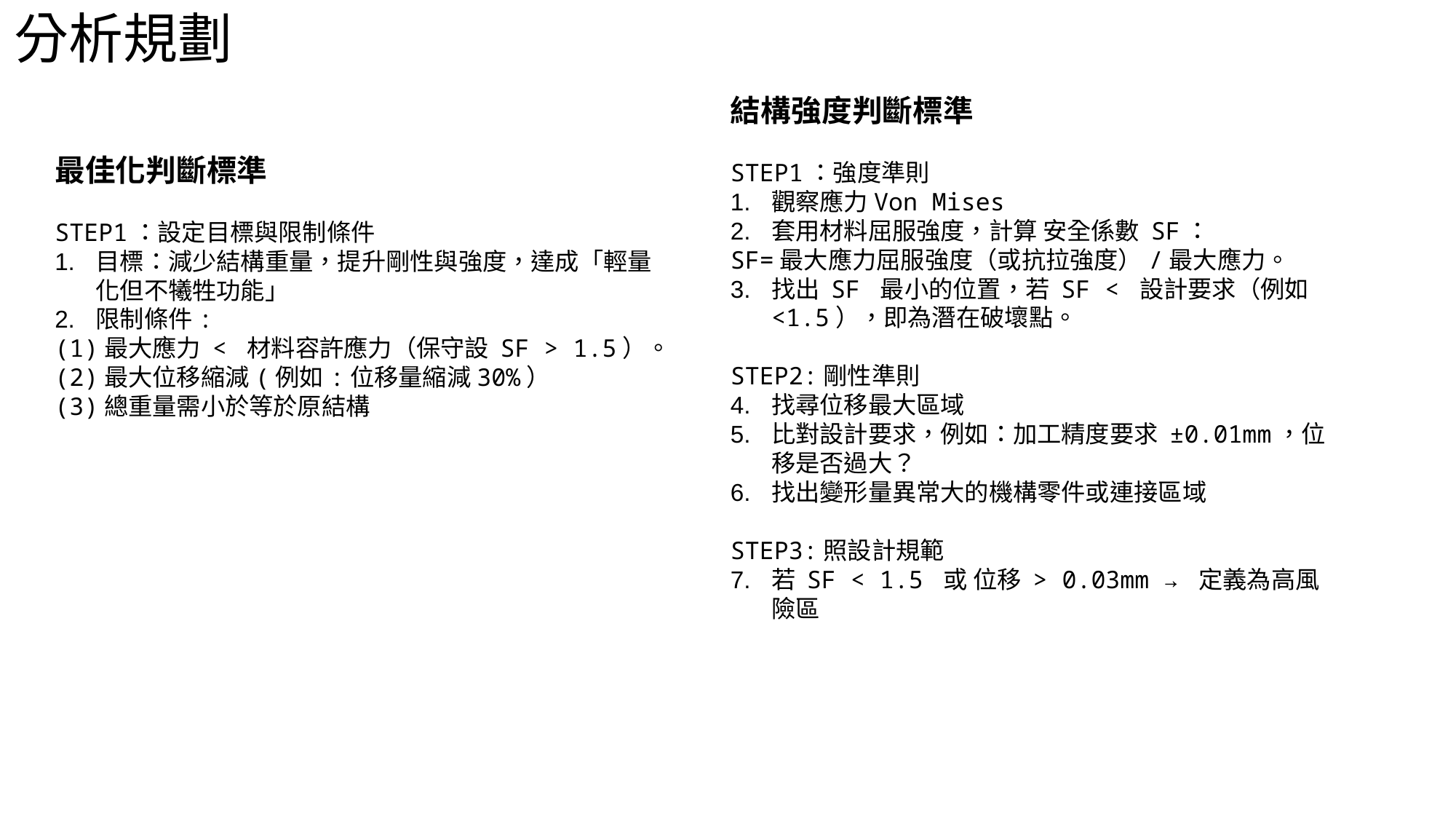

分析規劃
結構強度判斷標準

STEP1：強度準則
觀察應力Von Mises
套用材料屈服強度，計算 安全係數 SF：
SF=最大應力屈服強度（或抗拉強度）​/最大應力。
找出 SF 最小的位置，若 SF < 設計要求（例如 <1.5），即為潛在破壞點。

STEP2:剛性準則
找尋位移最大區域
比對設計要求，例如：加工精度要求 ±0.01mm，位移是否過大？
找出變形量異常大的機構零件或連接區域

STEP3:照設計規範
若 SF < 1.5 或 位移 > 0.03mm → 定義為高風險區

最佳化判斷標準

STEP1：設定目標與限制條件
目標：減少結構重量，提升剛性與強度，達成「輕量化但不犧牲功能」
限制條件:
(1)最大應力 < 材料容許應力（保守設 SF > 1.5）。
(2)最大位移縮減(例如:位移量縮減30%）
(3)總重量需小於等於原結構